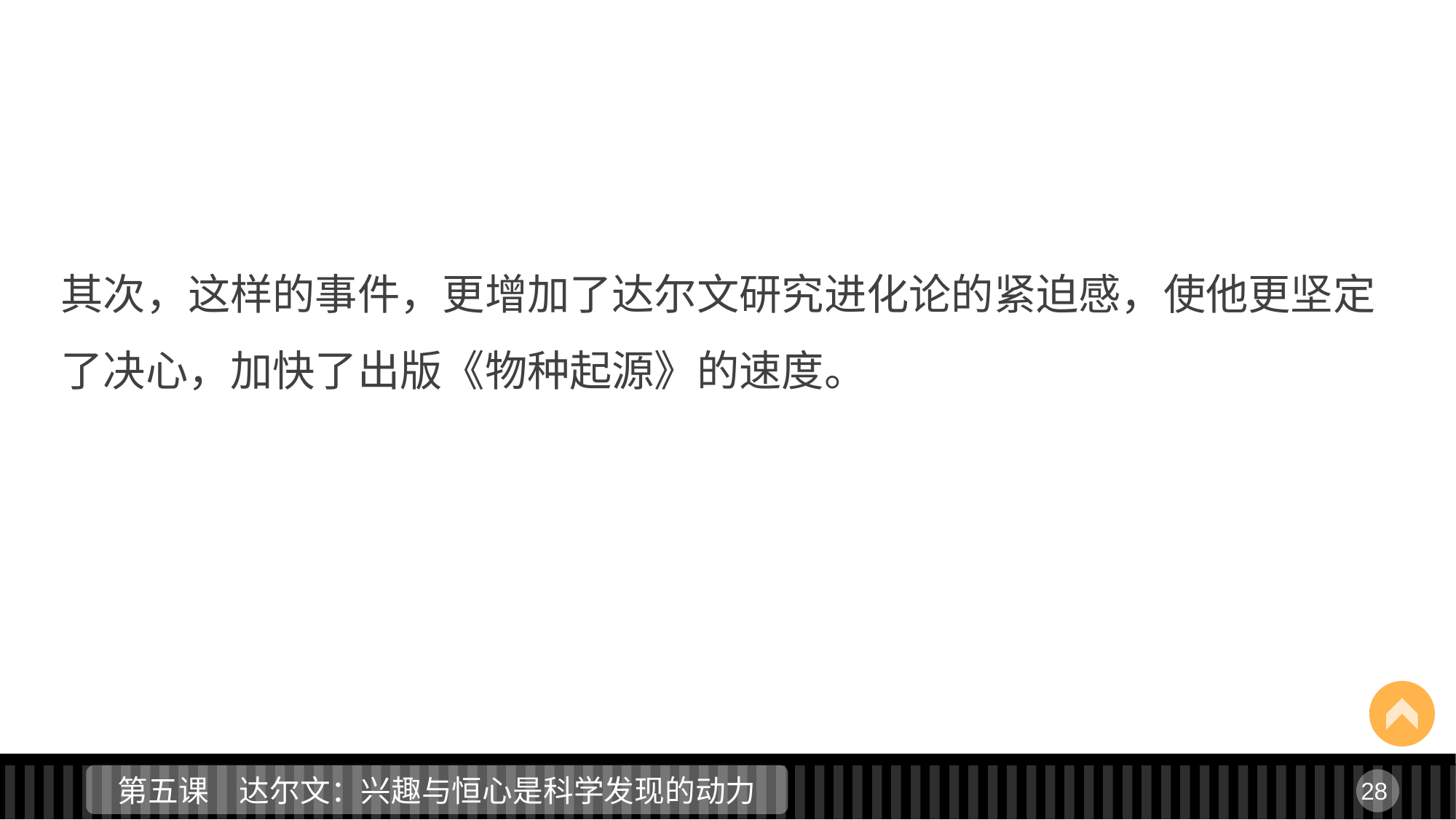

其次，这样的事件，更增加了达尔文研究进化论的紧迫感，使他更坚定了决心，加快了出版《物种起源》的速度。